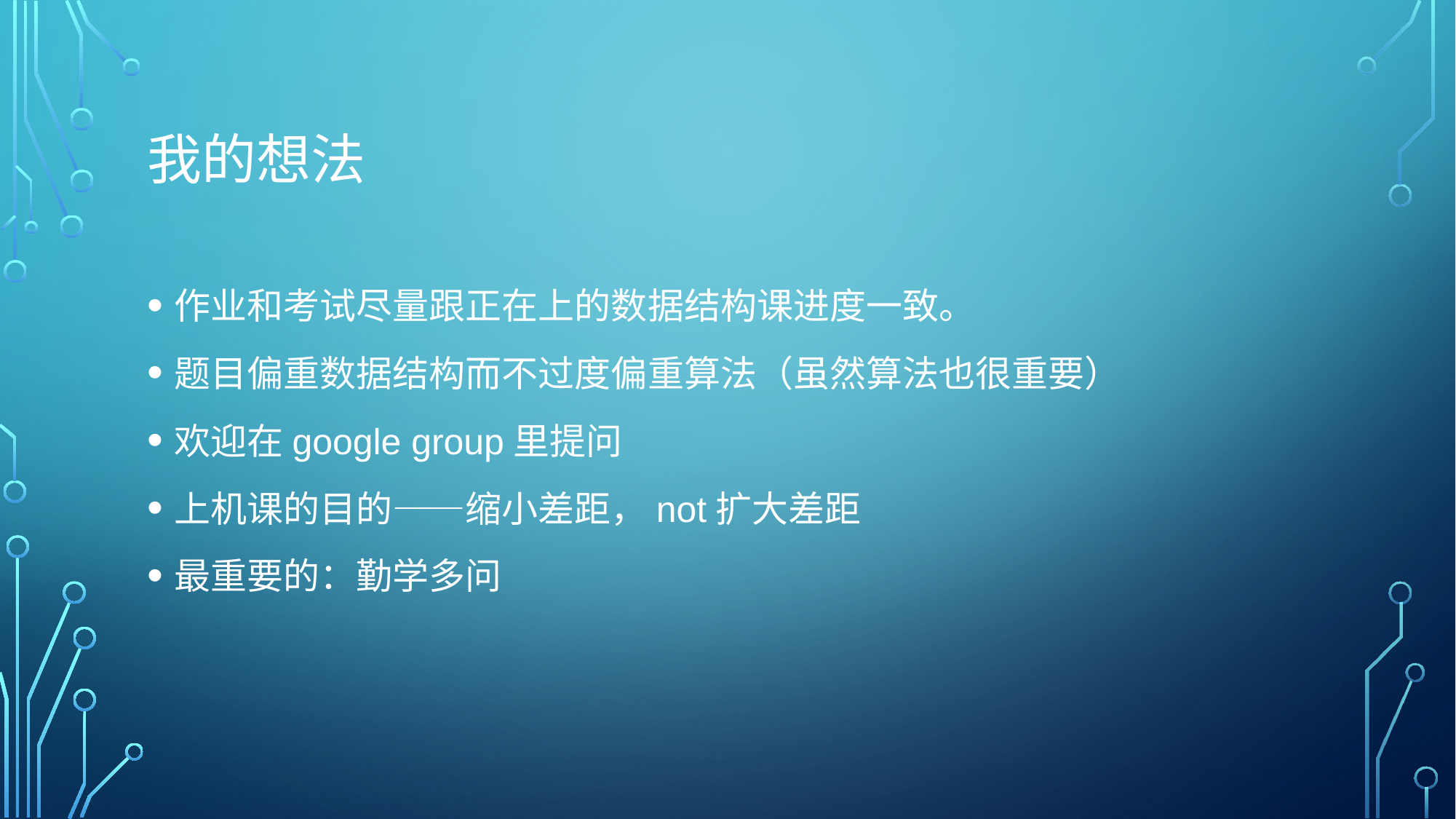

# 我的想法
作业和考试尽量跟正在上的数据结构课进度一致。
题目偏重数据结构而不过度偏重算法（虽然算法也很重要）
欢迎在google group里提问
上机课的目的——缩小差距，not扩大差距
最重要的：勤学多问